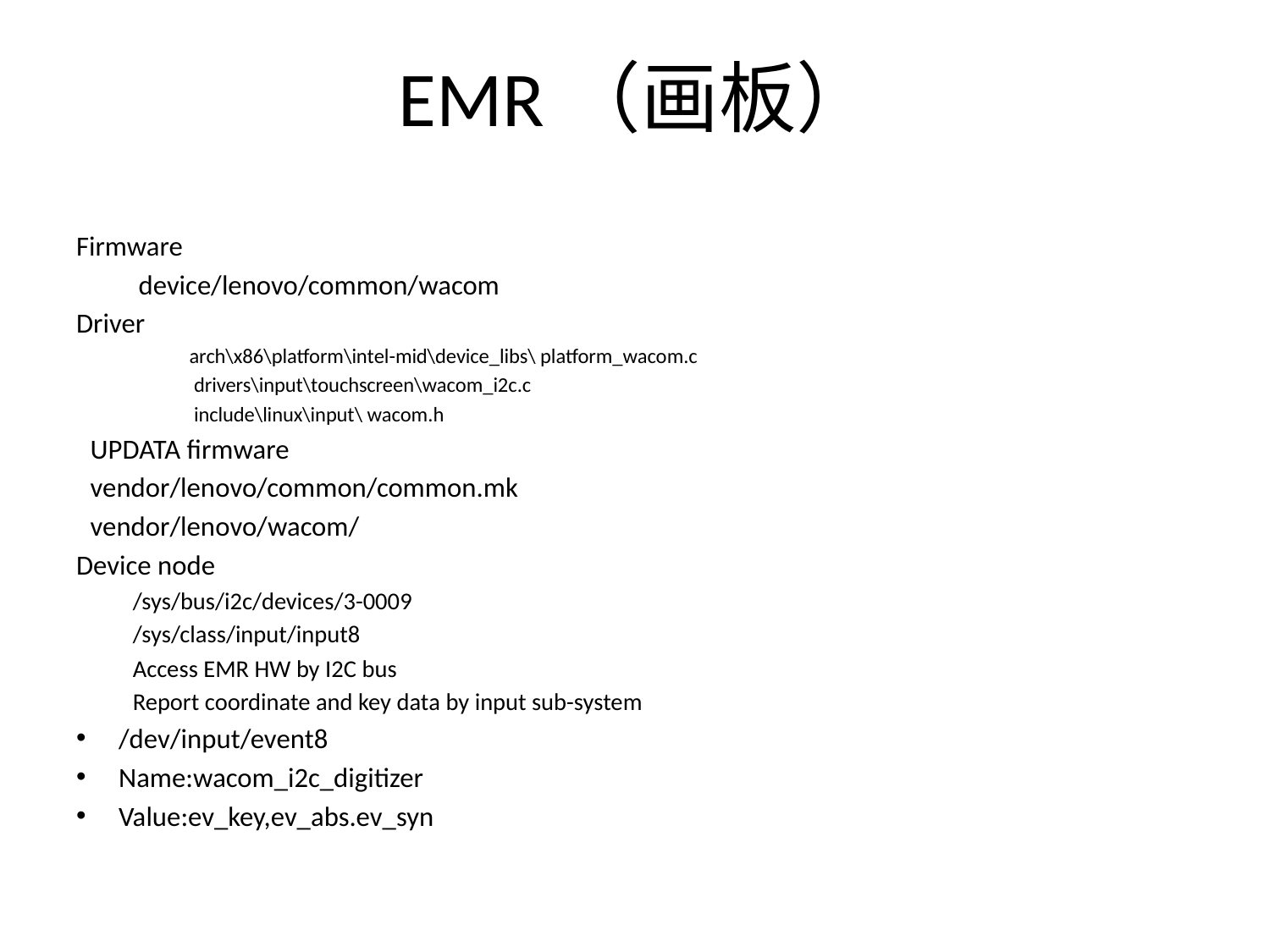

# EMR（画板）
Firmware
	device/lenovo/common/wacom
Driver
arch\x86\platform\intel-mid\device_libs\ platform_wacom.c
 drivers\input\touchscreen\wacom_i2c.c
 include\linux\input\ wacom.h
UPDATA firmware
	vendor/lenovo/common/common.mk
	vendor/lenovo/wacom/
Device node
/sys/bus/i2c/devices/3-0009
/sys/class/input/input8
Access EMR HW by I2C bus
Report coordinate and key data by input sub-system
/dev/input/event8
Name:wacom_i2c_digitizer
Value:ev_key,ev_abs.ev_syn